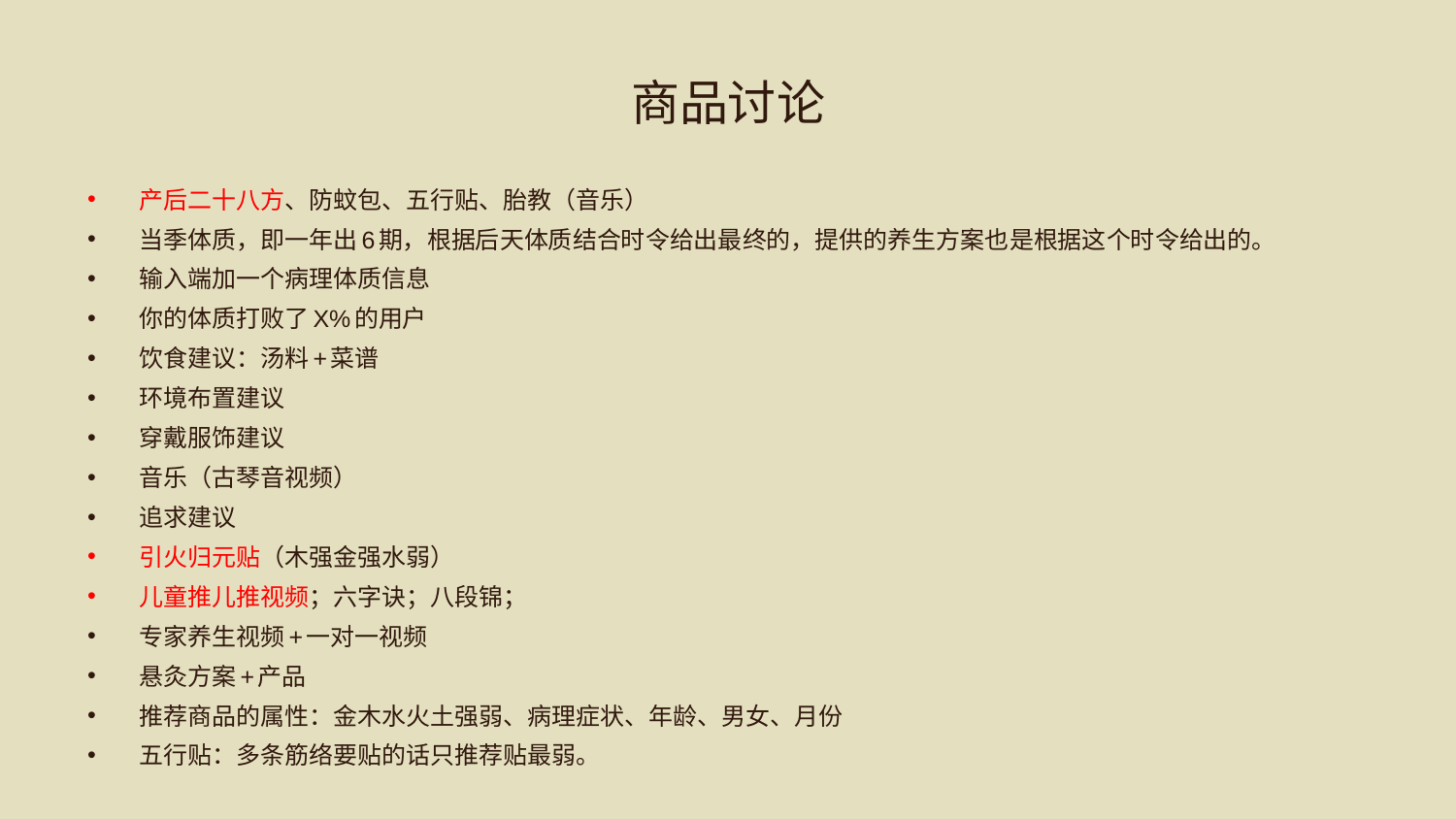

# 商品讨论
产后二十八方、防蚊包、五行贴、胎教（音乐）
当季体质，即一年出6期，根据后天体质结合时令给出最终的，提供的养生方案也是根据这个时令给出的。
输入端加一个病理体质信息
你的体质打败了X%的用户
饮食建议：汤料+菜谱
环境布置建议
穿戴服饰建议
音乐（古琴音视频）
追求建议
引火归元贴（木强金强水弱）
儿童推儿推视频；六字诀；八段锦；
专家养生视频+一对一视频
悬灸方案+产品
推荐商品的属性：金木水火土强弱、病理症状、年龄、男女、月份
五行贴：多条筋络要贴的话只推荐贴最弱。